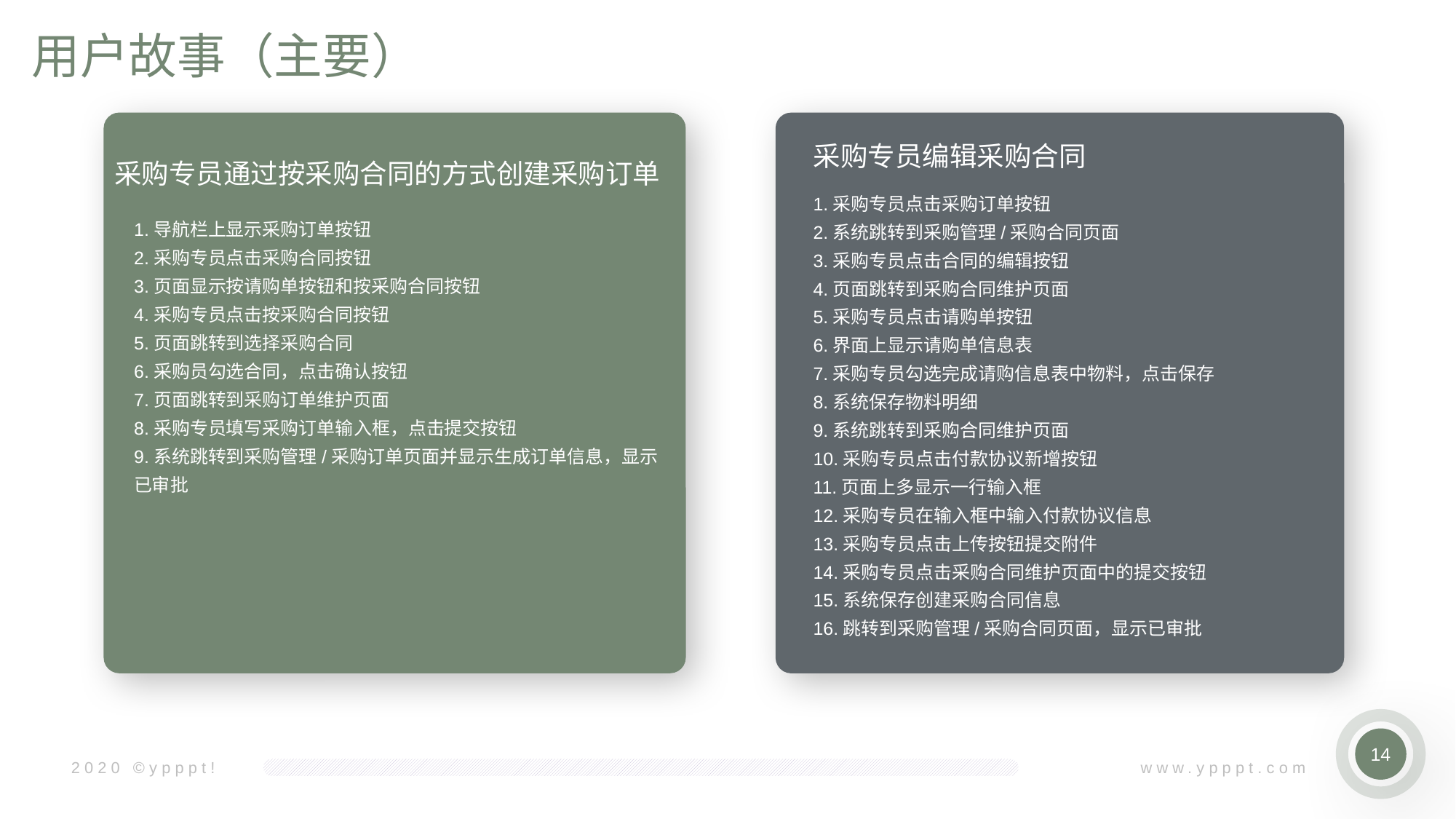

用户故事（主要）

采购专员保存采购订单
采购专员编辑采购合同
采购专员通过按采购合同的方式创建采购订单
1.采购专员进入采购订单维护的页面，点击提交按钮旁边的保存按钮
2.系统保存采购订单为草稿，跳转到采购管理/采购订单页面
1.采购专员点击采购订单按钮
2.系统跳转到采购管理/采购合同页面
3.采购专员点击合同的编辑按钮
4.页面跳转到采购合同维护页面
5.采购专员点击请购单按钮
6.界面上显示请购单信息表
7.采购专员勾选完成请购信息表中物料，点击保存
8.系统保存物料明细
9.系统跳转到采购合同维护页面
10.采购专员点击付款协议新增按钮
11.页面上多显示一行输入框
12.采购专员在输入框中输入付款协议信息
13.采购专员点击上传按钮提交附件
14.采购专员点击采购合同维护页面中的提交按钮
15.系统保存创建采购合同信息
16.跳转到采购管理/采购合同页面，显示已审批
1.导航栏上显示采购订单按钮
2.采购专员点击采购合同按钮
3.页面显示按请购单按钮和按采购合同按钮
4.采购专员点击按采购合同按钮
5.页面跳转到选择采购合同
6.采购员勾选合同，点击确认按钮
7.页面跳转到采购订单维护页面
8.采购专员填写采购订单输入框，点击提交按钮
9.系统跳转到采购管理/采购订单页面并显示生成订单信息，显示已审批

14
2020 ©ypppt!
www.ypppt.com